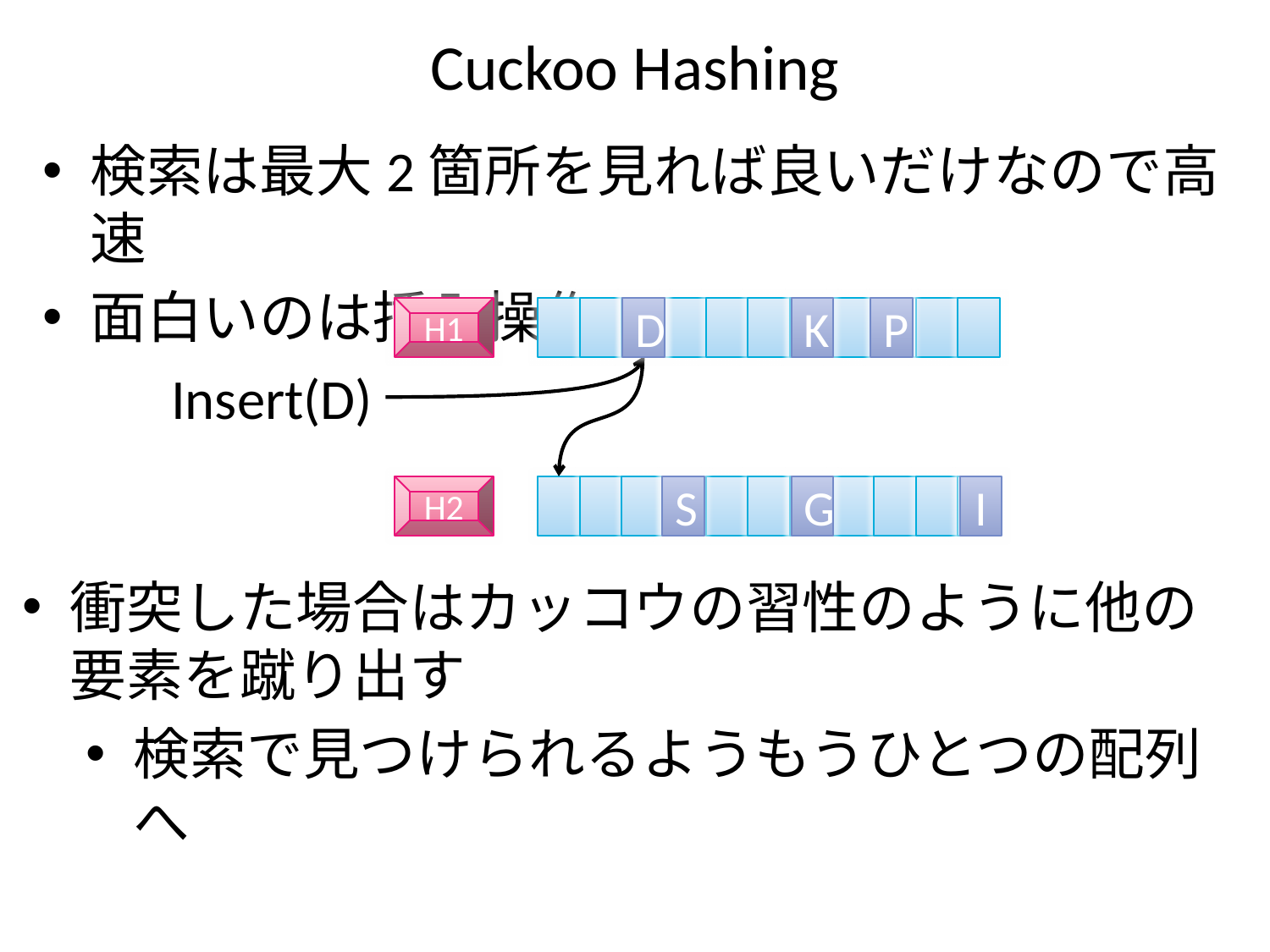

# Cuckoo Hashing
検索は最大2箇所を見れば良いだけなので高速
面白いのは挿入操作
H1
D

Z

K

P

Insert(D)
H2

S

G

I
衝突した場合はカッコウの習性のように他の要素を蹴り出す
検索で見つけられるようもうひとつの配列へ